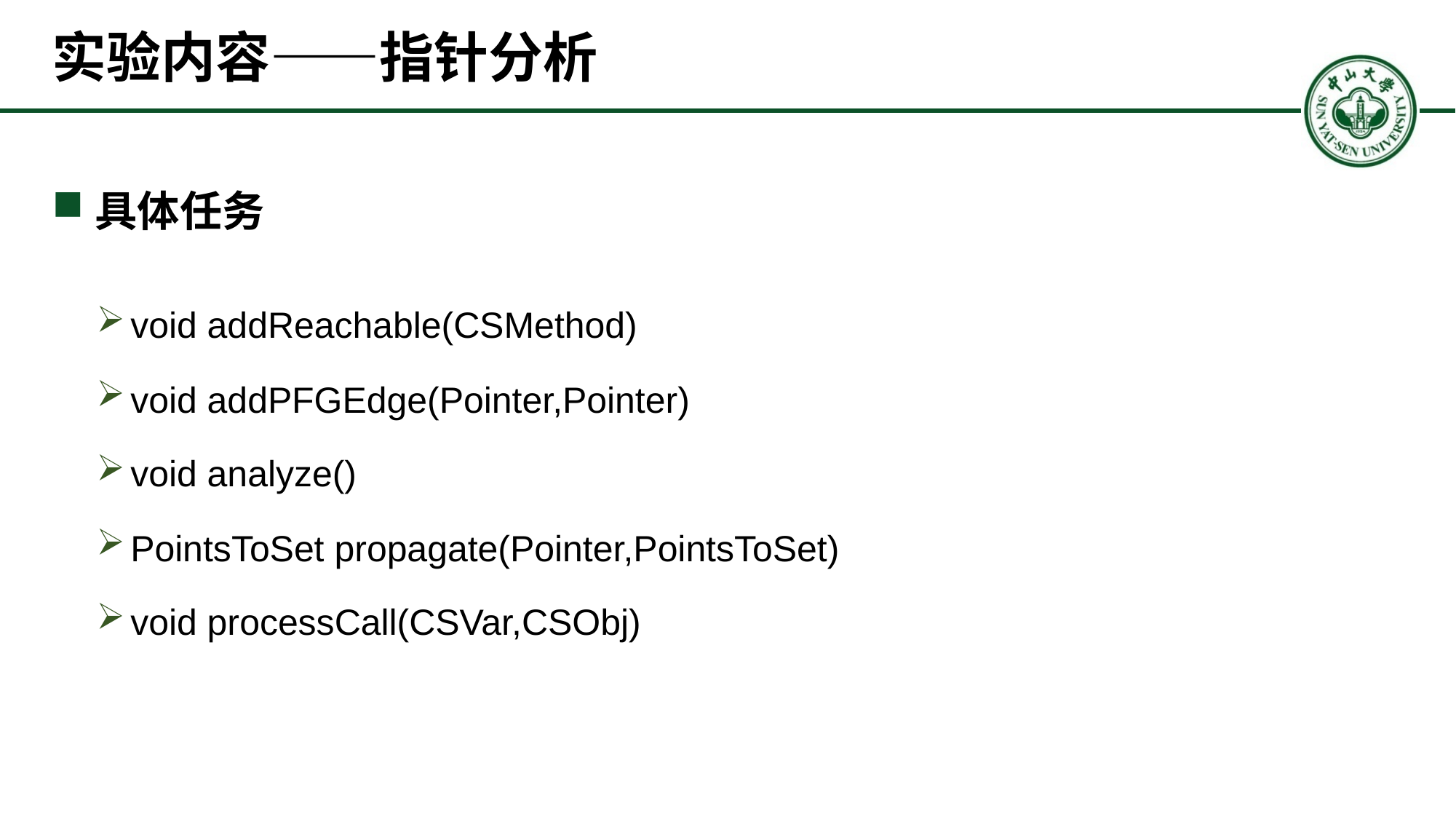

# 实验内容——指针分析
具体任务
void addReachable(CSMethod)
void addPFGEdge(Pointer,Pointer)
void analyze()
PointsToSet propagate(Pointer,PointsToSet)
void processCall(CSVar,CSObj)